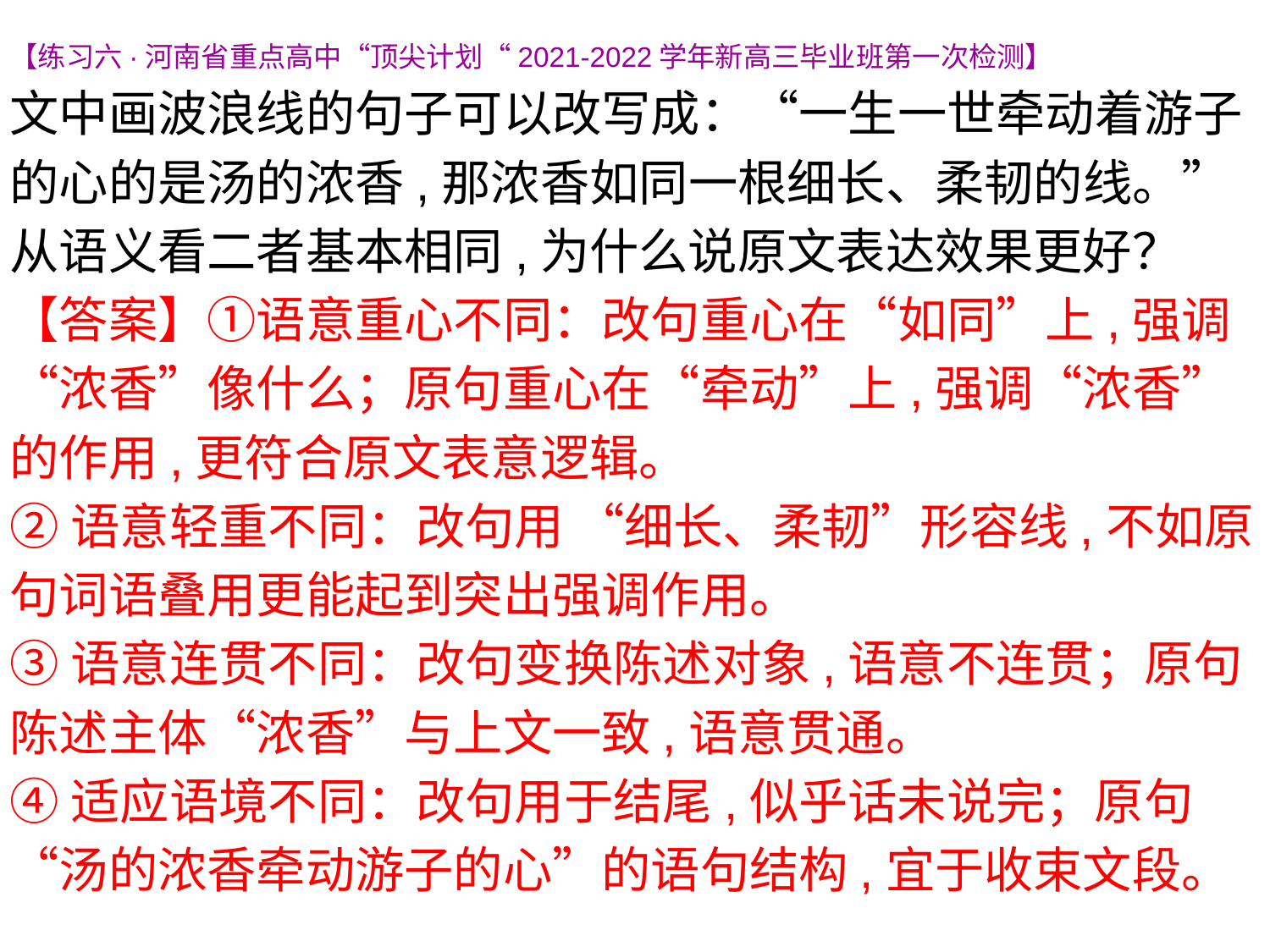

【练习六·河南省重点高中“顶尖计划“2021-2022学年新高三毕业班第一次检测】
文中画波浪线的句子可以改写成：“一生一世牵动着游子的心的是汤的浓香,那浓香如同一根细长、柔韧的线。”从语义看二者基本相同,为什么说原文表达效果更好？【答案】①语意重心不同：改句重心在“如同”上,强调“浓香”像什么；原句重心在“牵动”上,强调“浓香”的作用,更符合原文表意逻辑。
②语意轻重不同：改句用 “细长、柔韧”形容线,不如原句词语叠用更能起到突出强调作用。
③语意连贯不同：改句变换陈述对象,语意不连贯；原句陈述主体“浓香”与上文一致,语意贯通。
④适应语境不同：改句用于结尾,似乎话未说完；原句“汤的浓香牵动游子的心”的语句结构,宜于收束文段。